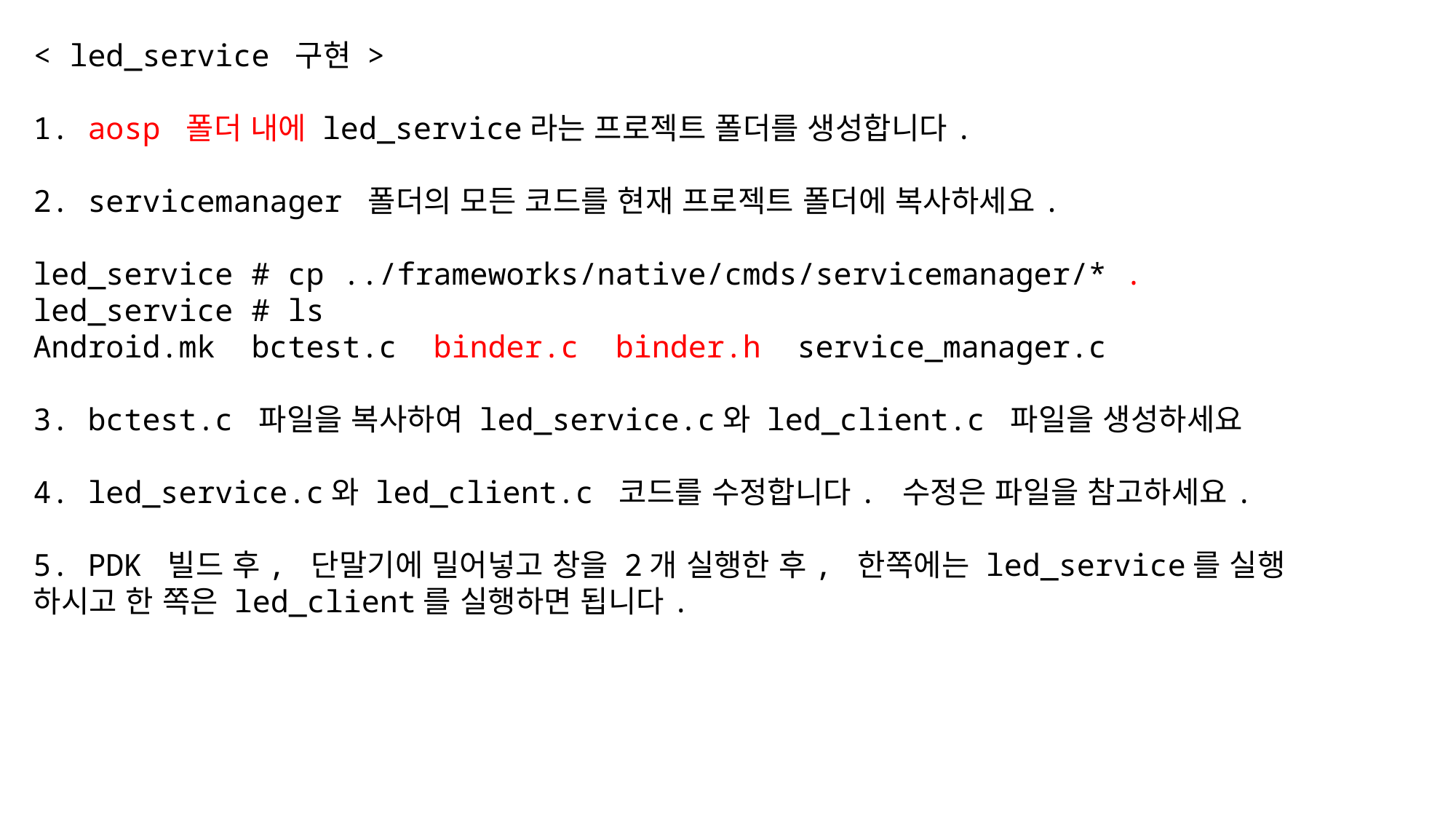

< led_service 구현 >

1. aosp 폴더 내에 led_service라는 프로젝트 폴더를 생성합니다.

2. servicemanager 폴더의 모든 코드를 현재 프로젝트 폴더에 복사하세요.

led_service # cp ../frameworks/native/cmds/servicemanager/* .
led_service # ls
Android.mk  bctest.c  binder.c  binder.h  service_manager.c

3. bctest.c 파일을 복사하여 led_service.c와 led_client.c 파일을 생성하세요

4. led_service.c와 led_client.c 코드를 수정합니다. 수정은 파일을 참고하세요.

5. PDK 빌드 후, 단말기에 밀어넣고 창을 2개 실행한 후, 한쪽에는 led_service를 실행
하시고 한 쪽은 led_client를 실행하면 됩니다.